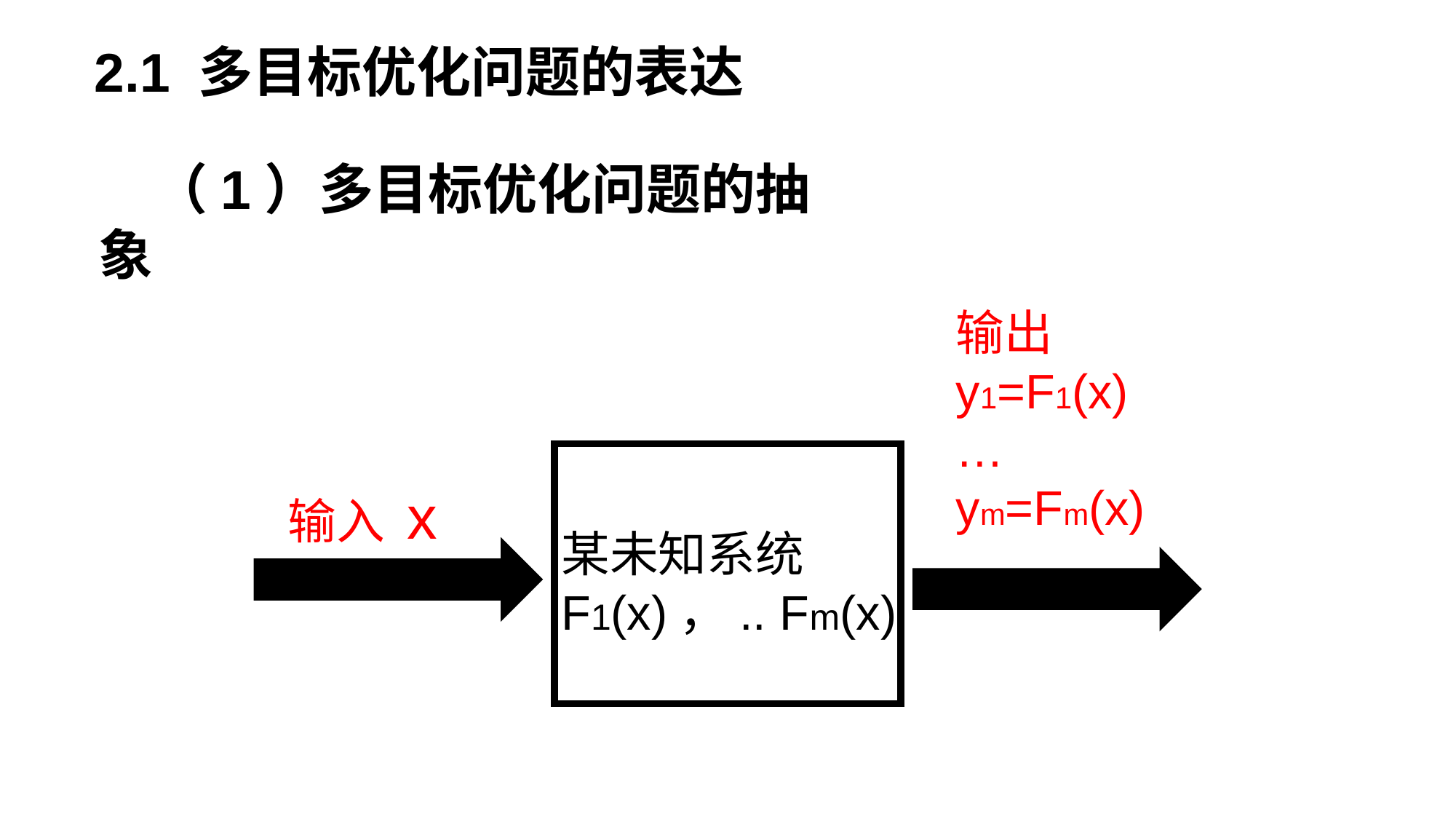

2.1 多目标优化问题的表达
（1）多目标优化问题的抽象
输出
y1=F1(x)
…
ym=Fm(x)

输入 x
某未知系统
F1(x)，.. Fm(x)